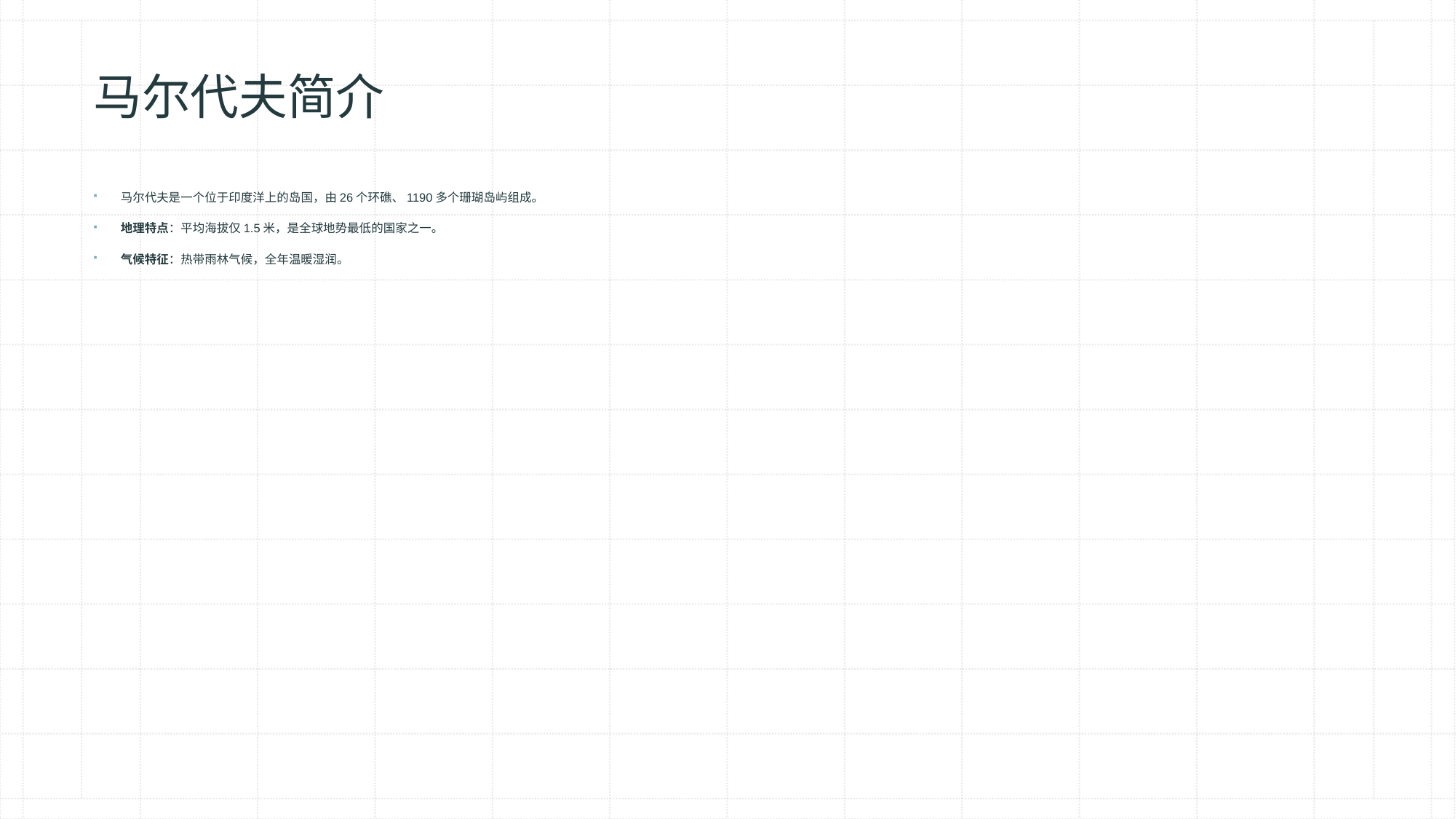

# 马尔代夫简介
马尔代夫是一个位于印度洋上的岛国，由26个环礁、1190多个珊瑚岛屿组成。
地理特点：平均海拔仅1.5米，是全球地势最低的国家之一。
气候特征：热带雨林气候，全年温暖湿润。